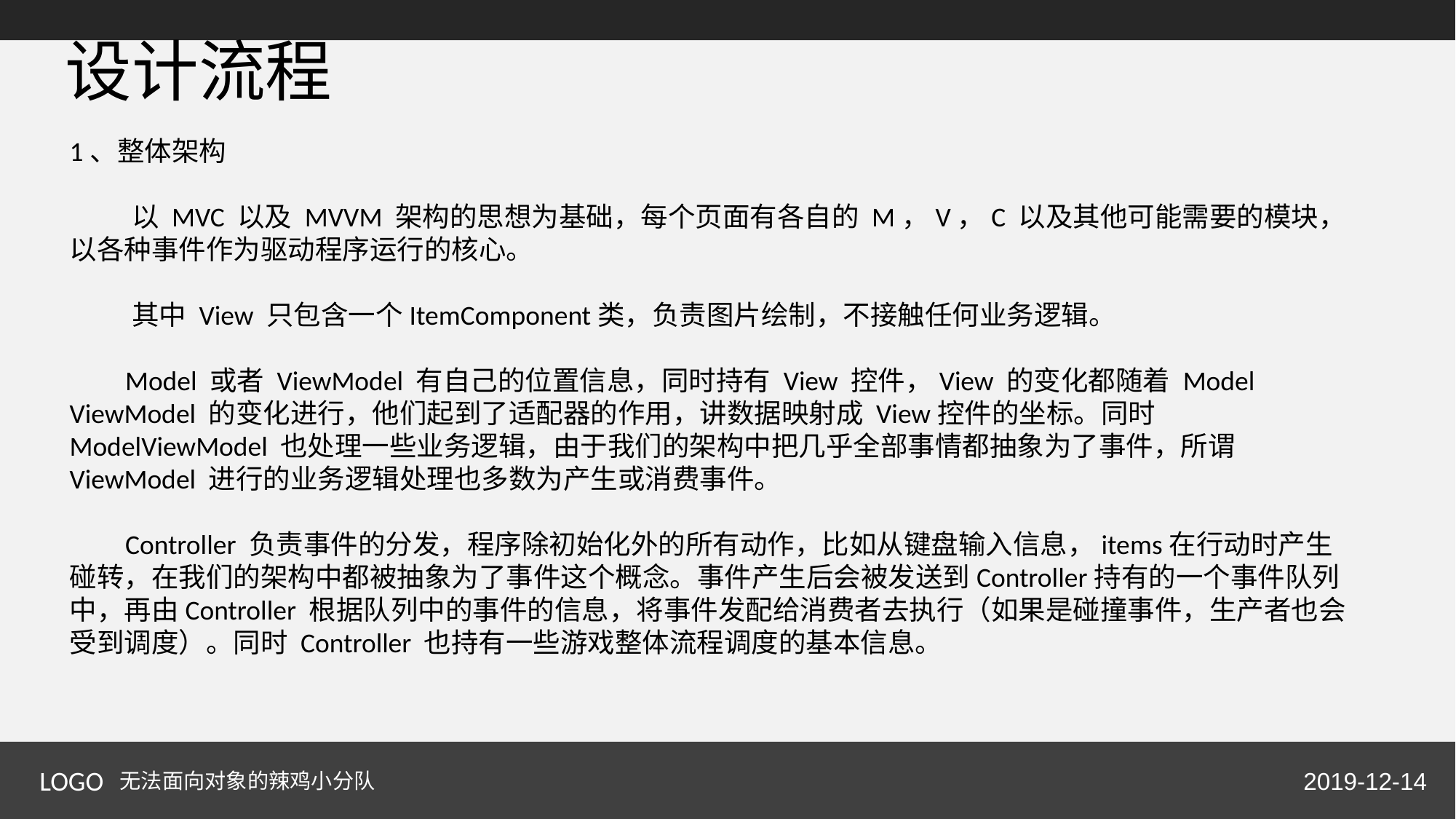

# 设计流程
1、整体架构

         以 MVC 以及 MVVM 架构的思想为基础，每个页面有各自的 M，V，C 以及其他可能需要的模块，以各种事件作为驱动程序运行的核心。

         其中 View 只包含一个ItemComponent类，负责图片绘制，不接触任何业务逻辑。

         Model 或者 ViewModel 有自己的位置信息，同时持有 View 控件，View 的变化都随着 Model ViewModel 的变化进行，他们起到了适配器的作用，讲数据映射成 View控件的坐标。同时 ModelViewModel 也处理一些业务逻辑，由于我们的架构中把几乎全部事情都抽象为了事件，所谓ViewModel 进行的业务逻辑处理也多数为产生或消费事件。

         Controller 负责事件的分发，程序除初始化外的所有动作，比如从键盘输入信息，items在行动时产生碰转，在我们的架构中都被抽象为了事件这个概念。事件产生后会被发送到Controller持有的一个事件队列中，再由Controller 根据队列中的事件的信息，将事件发配给消费者去执行（如果是碰撞事件，生产者也会受到调度）。同时 Controller 也持有一些游戏整体流程调度的基本信息。
LOGO
2019-12-14
无法面向对象的辣鸡小分队